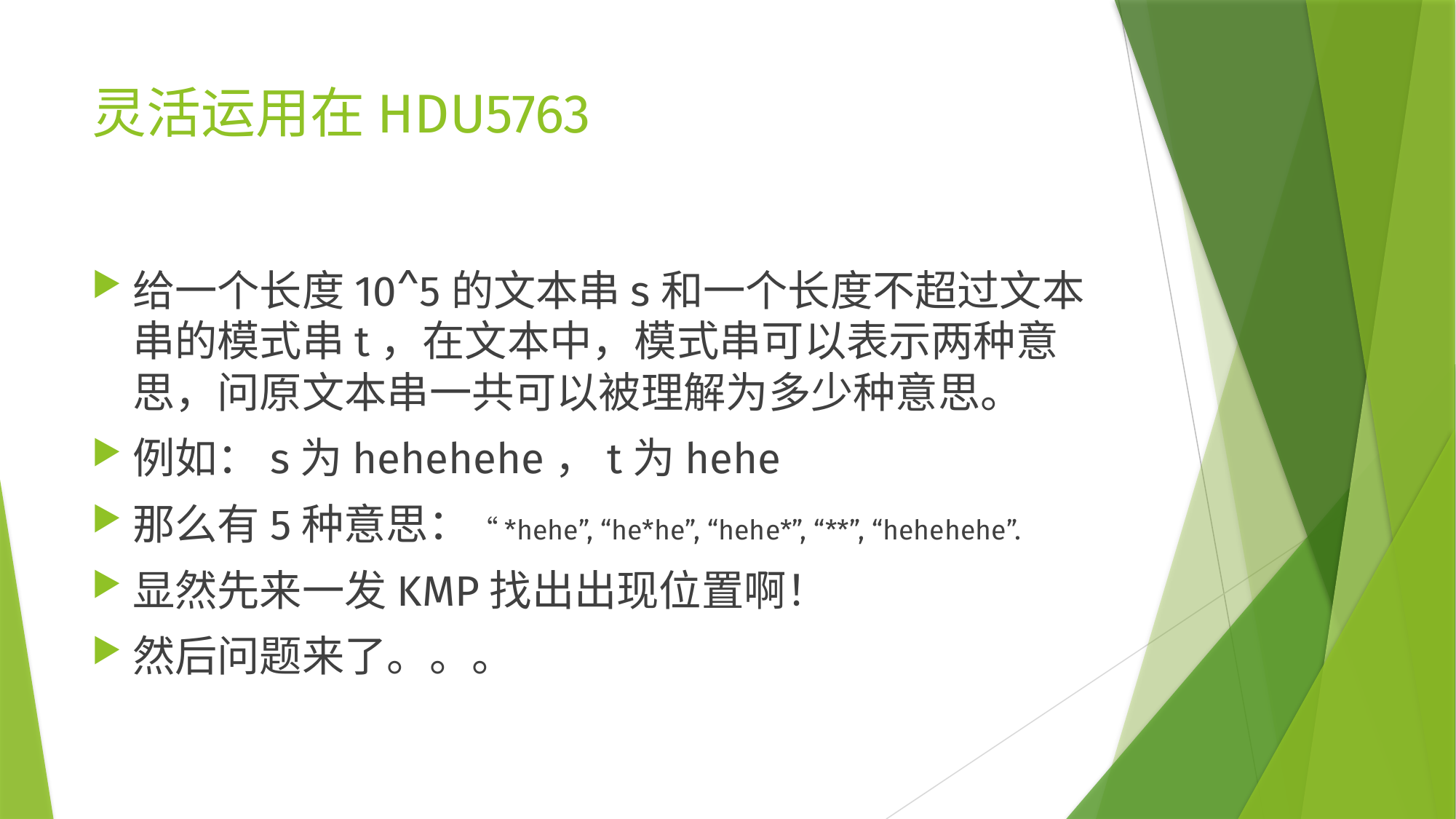

# 灵活运用在HDU5763
给一个长度10^5的文本串s和一个长度不超过文本串的模式串t，在文本中，模式串可以表示两种意思，问原文本串一共可以被理解为多少种意思。
例如：s为hehehehe，t为hehe
那么有5种意思：“*hehe”, “he*he”, “hehe*”, “**”, “hehehehe”.
显然先来一发KMP找出出现位置啊！
然后问题来了。。。